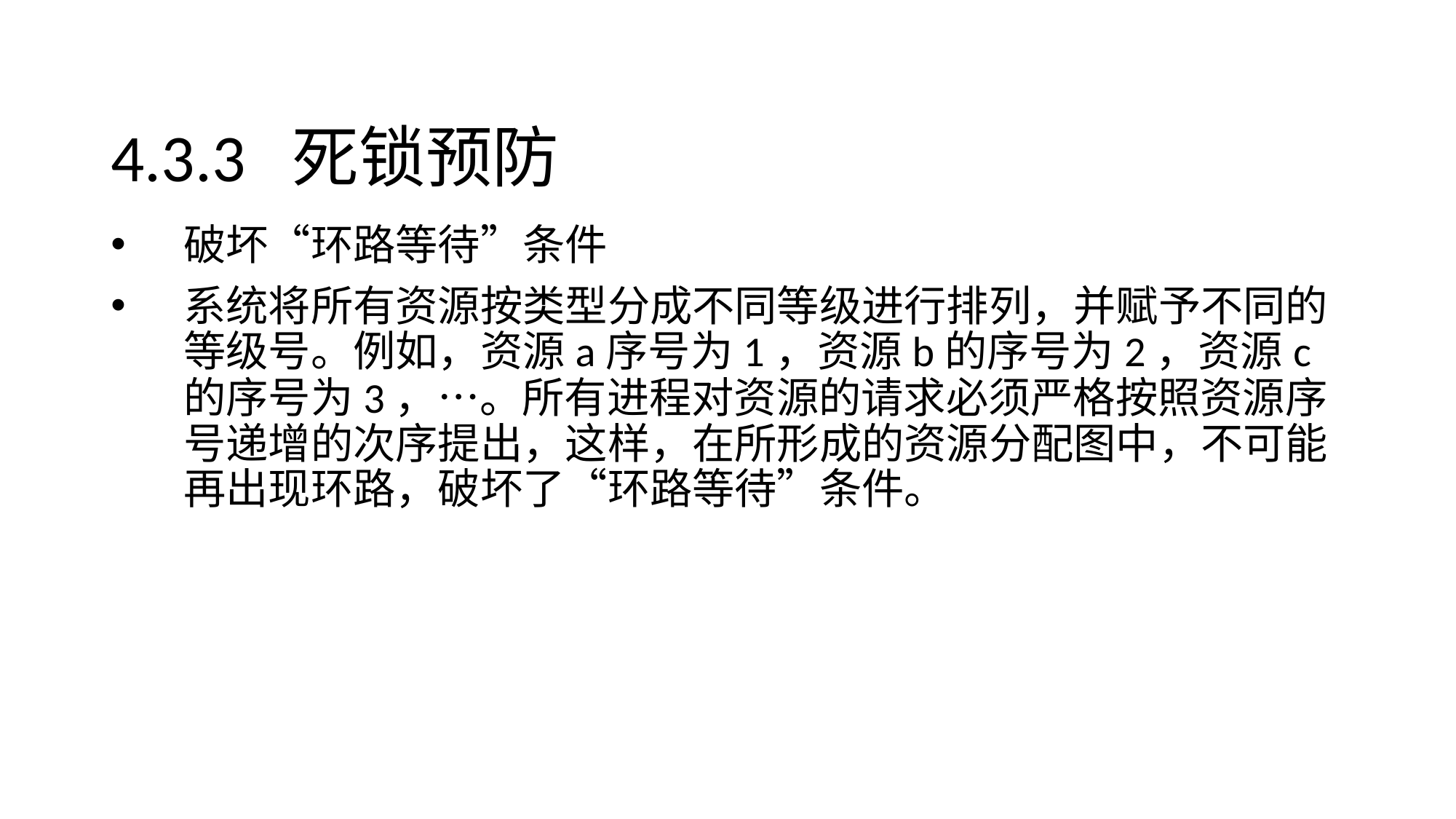

# 4.3.3  死锁预防
破坏“环路等待”条件
系统将所有资源按类型分成不同等级进行排列，并赋予不同的等级号。例如，资源a序号为1，资源b的序号为2，资源c的序号为3，…。所有进程对资源的请求必须严格按照资源序号递增的次序提出，这样，在所形成的资源分配图中，不可能再出现环路，破坏了“环路等待”条件。
8